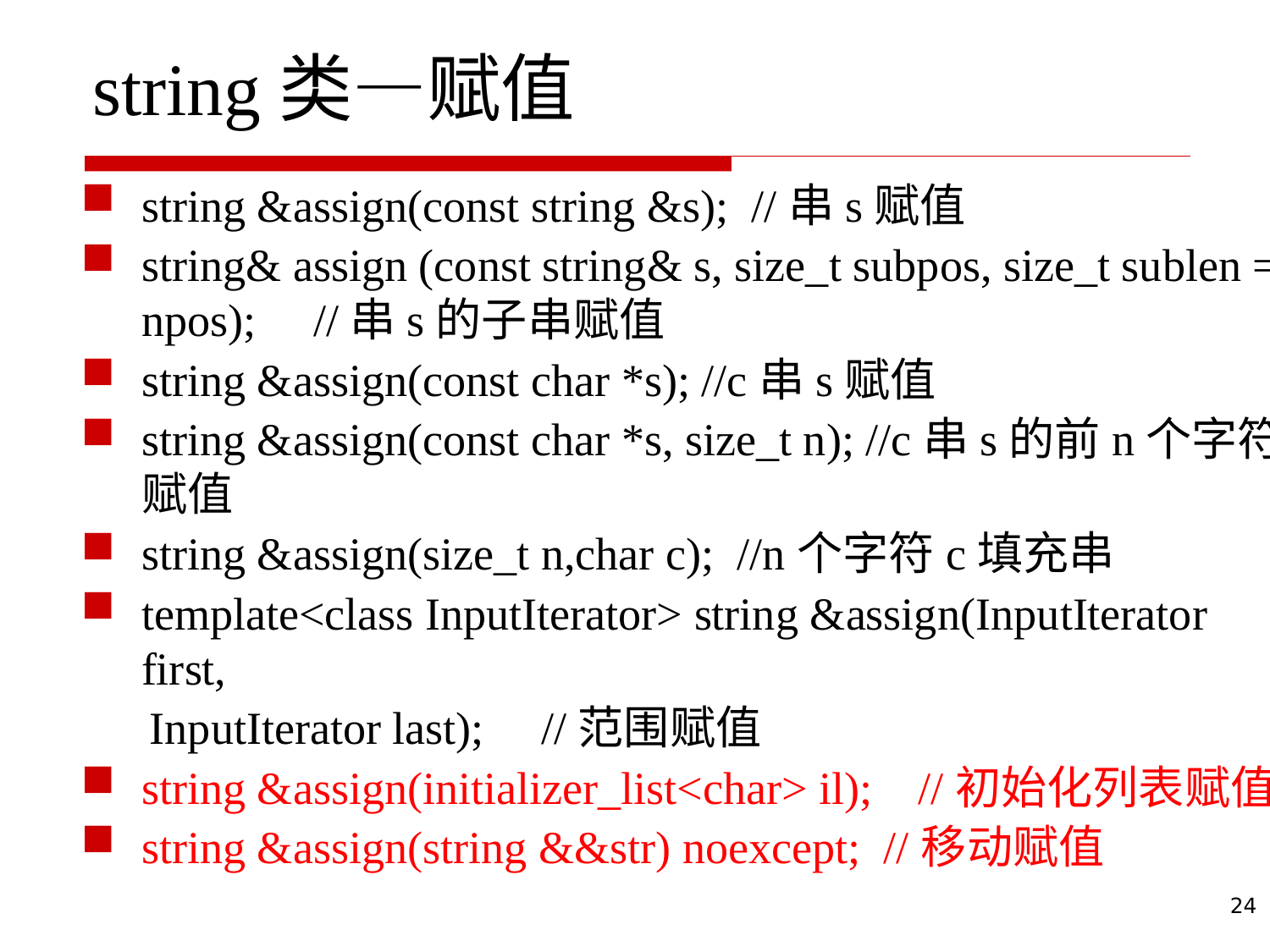

# string类—赋值
string &assign(const string &s);  //串s赋值
string& assign (const string& s, size_t subpos, size_t sublen = npos);     //串s的子串赋值
string &assign(const char *s); //c串s赋值
string &assign(const char *s, size_t n); //c串s的前n个字符赋值
string &assign(size_t n,char c);  //n个字符c填充串
template<class InputIterator> string &assign(InputIterator first,
      InputIterator last);     //范围赋值
string &assign(initializer_list<char> il);    //初始化列表赋值
string &assign(string &&str) noexcept;  //移动赋值

24